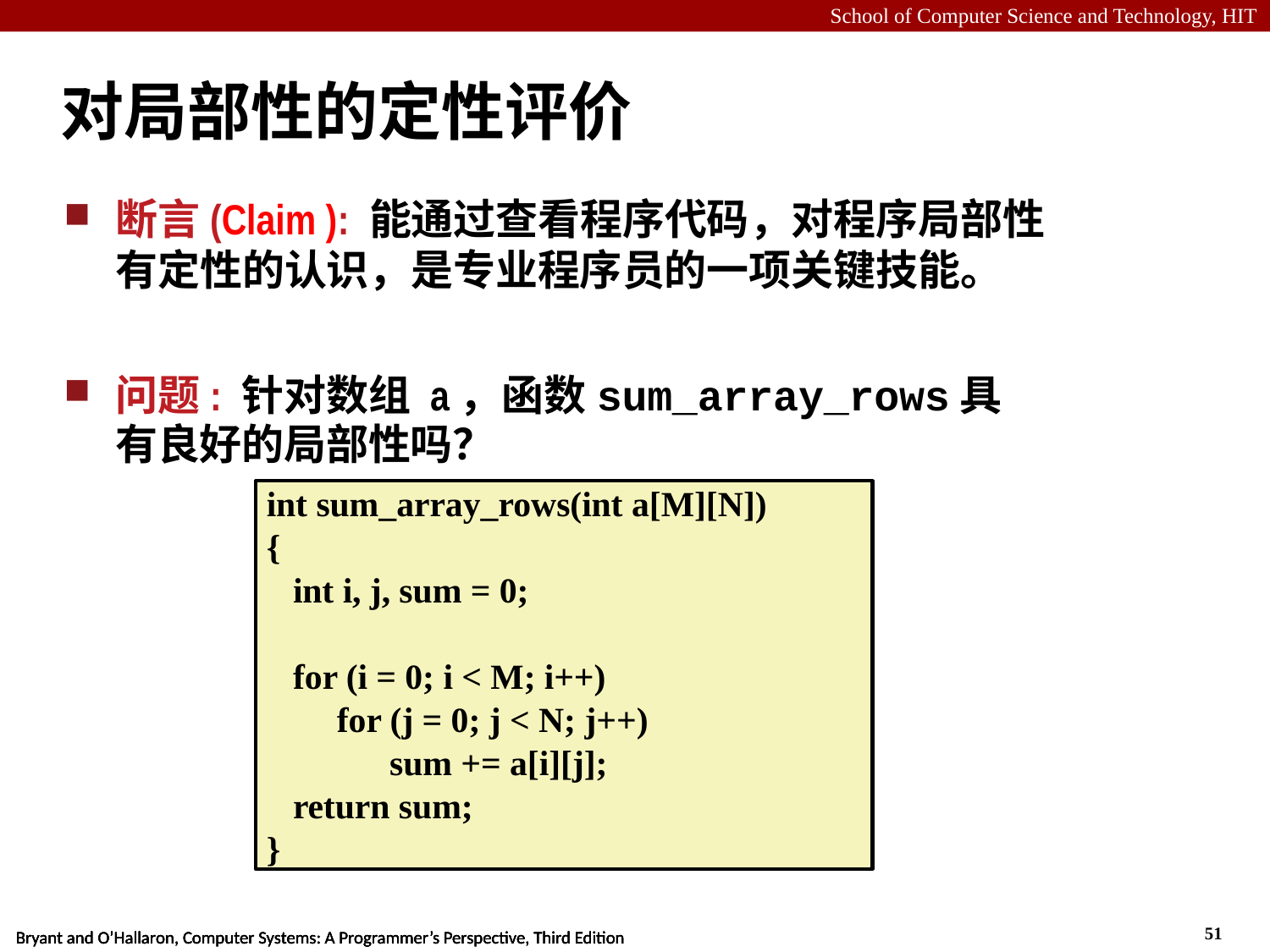

# 对局部性的定性评价
断言(Claim ): 能通过查看程序代码，对程序局部性有定性的认识，是专业程序员的一项关键技能。

问题: 针对数组 a，函数sum_array_rows具有良好的局部性吗？
int sum_array_rows(int a[M][N])
{
   int i, j, sum = 0;

   for (i = 0; i < M; i++)
        for (j = 0; j < N; j++)
              sum += a[i][j];
   return sum;
}